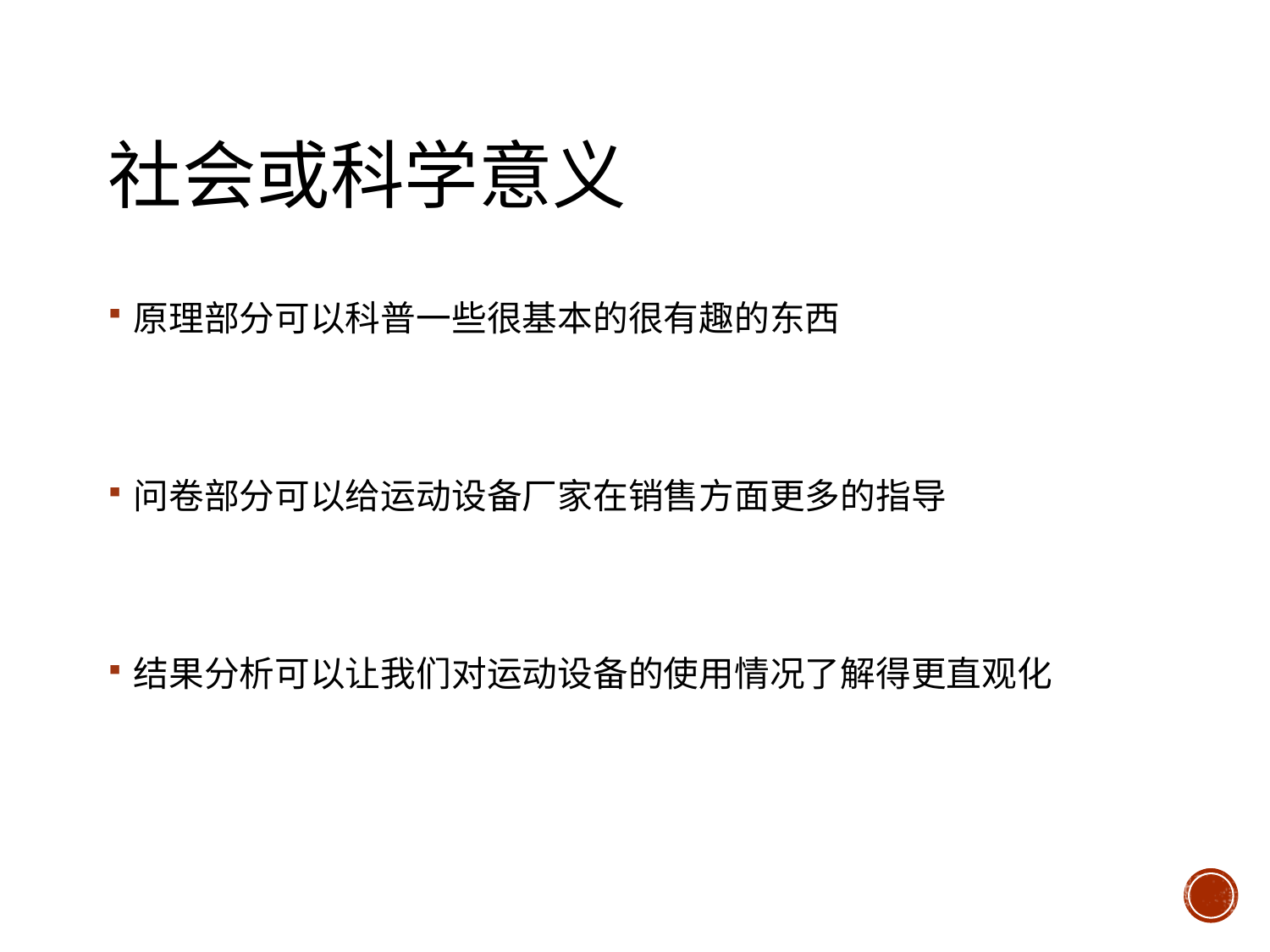

# 社会或科学意义
原理部分可以科普一些很基本的很有趣的东西

问卷部分可以给运动设备厂家在销售方面更多的指导

结果分析可以让我们对运动设备的使用情况了解得更直观化